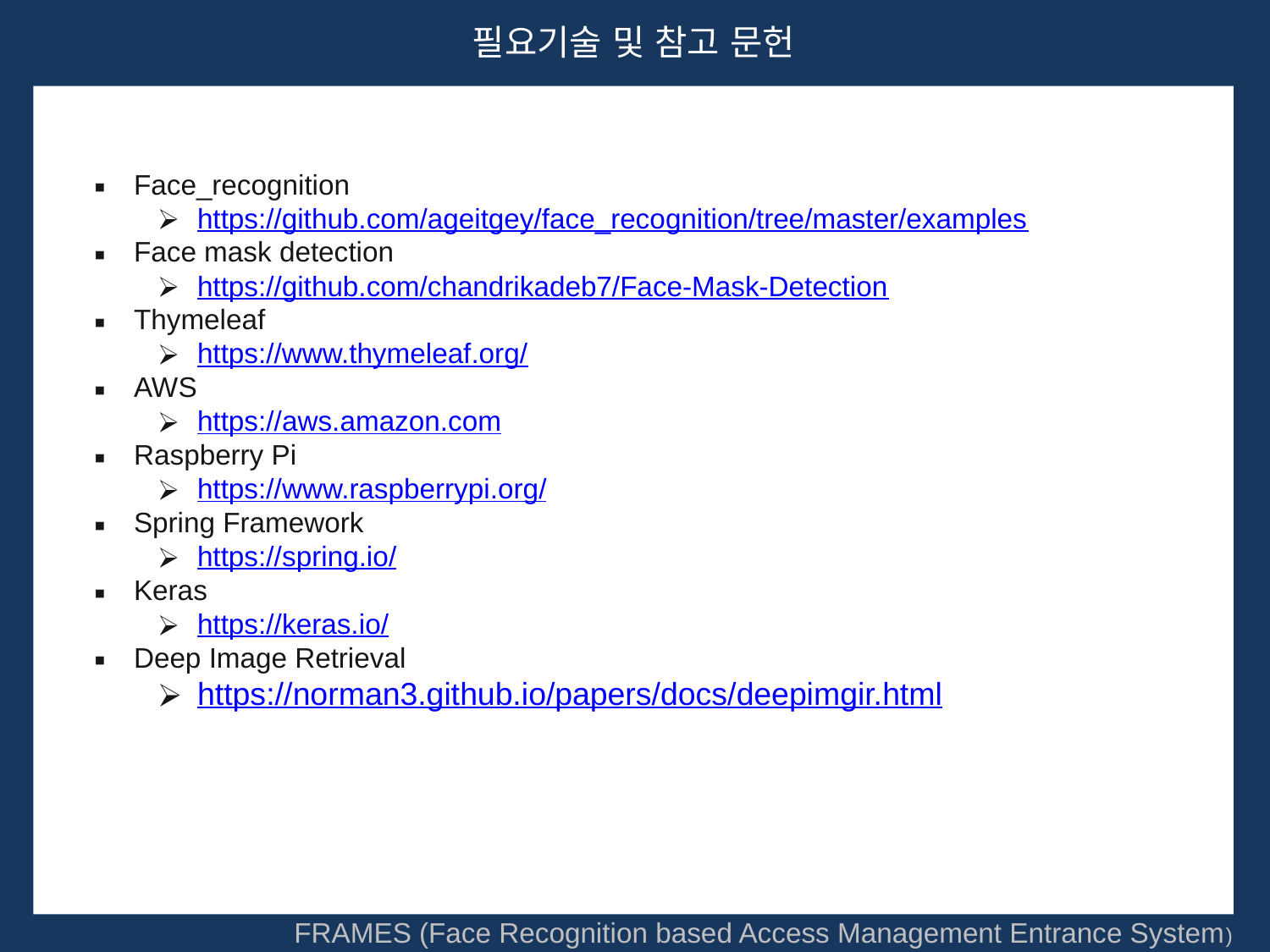

필요기술 및 참고 문헌

Face_recognition
https://github.com/ageitgey/face_recognition/tree/master/examples
Face mask detection
https://github.com/chandrikadeb7/Face-Mask-Detection
Thymeleaf
https://www.thymeleaf.org/
AWS
https://aws.amazon.com
Raspberry Pi
https://www.raspberrypi.org/
Spring Framework
https://spring.io/
Keras
https://keras.io/
Deep Image Retrieval
https://norman3.github.io/papers/docs/deepimgir.html

FRAMES (Face Recognition based Access Management Entrance System)